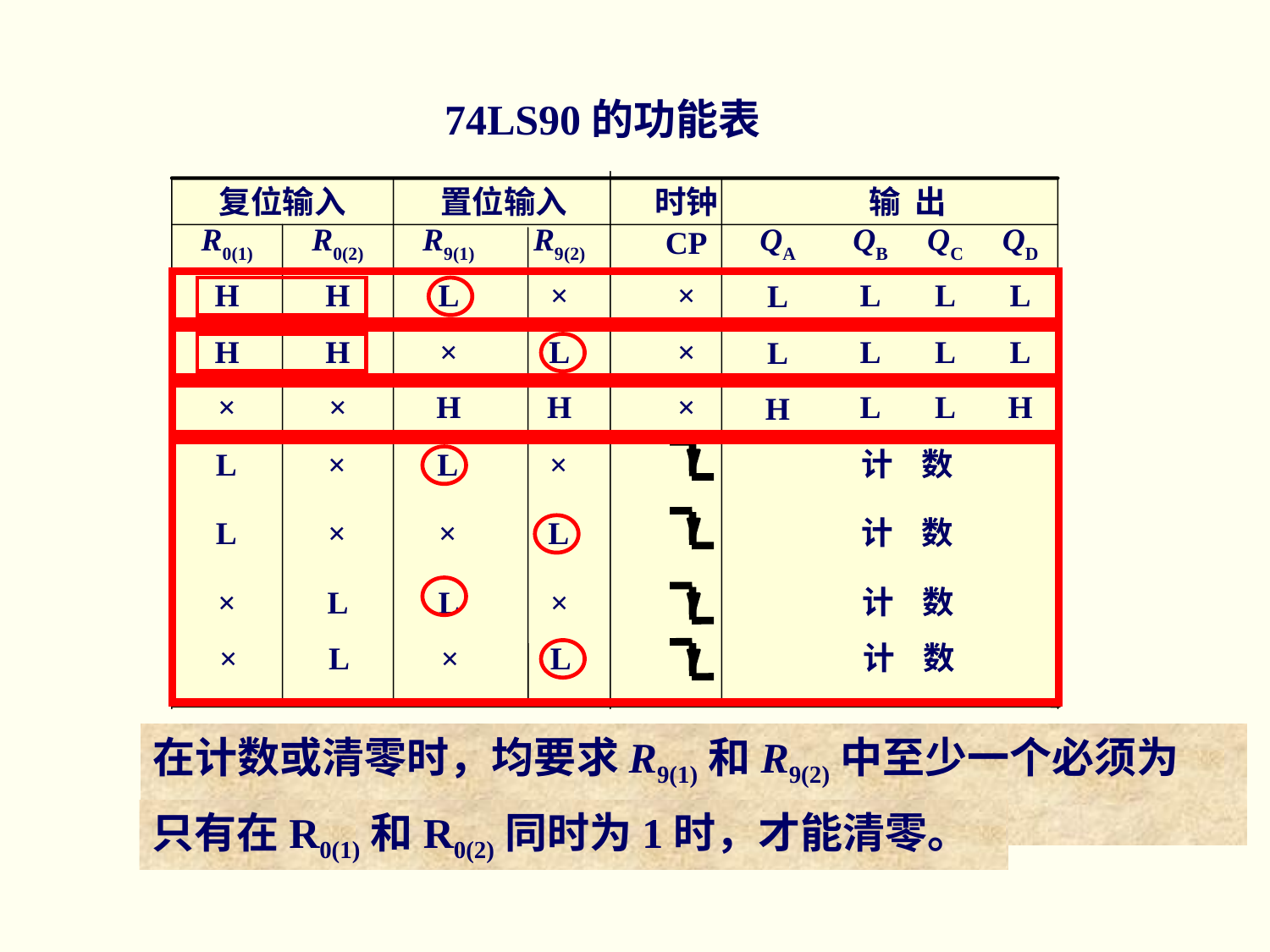

74LS90的功能表

复位输入

置位输入

时钟
输  出

R0(1)
R0(2)
R9(1)
R9(2)
CP
QA
QB
QC
QD

H
H
L
×
×
L
L
L

L
H
H
×
L
×
L
L
L
L
×
×
H
H
×
L
L
H
H
L
×
L
×

计    数

L
×
×
L

计    数

×
L
L
×

计    数

×
L
×
L

计    数

在计数或清零时，均要求R9(1)和R9(2)中至少一个必须为0。
只有在R0(1)和R0(2)同时为1时，才能清零。